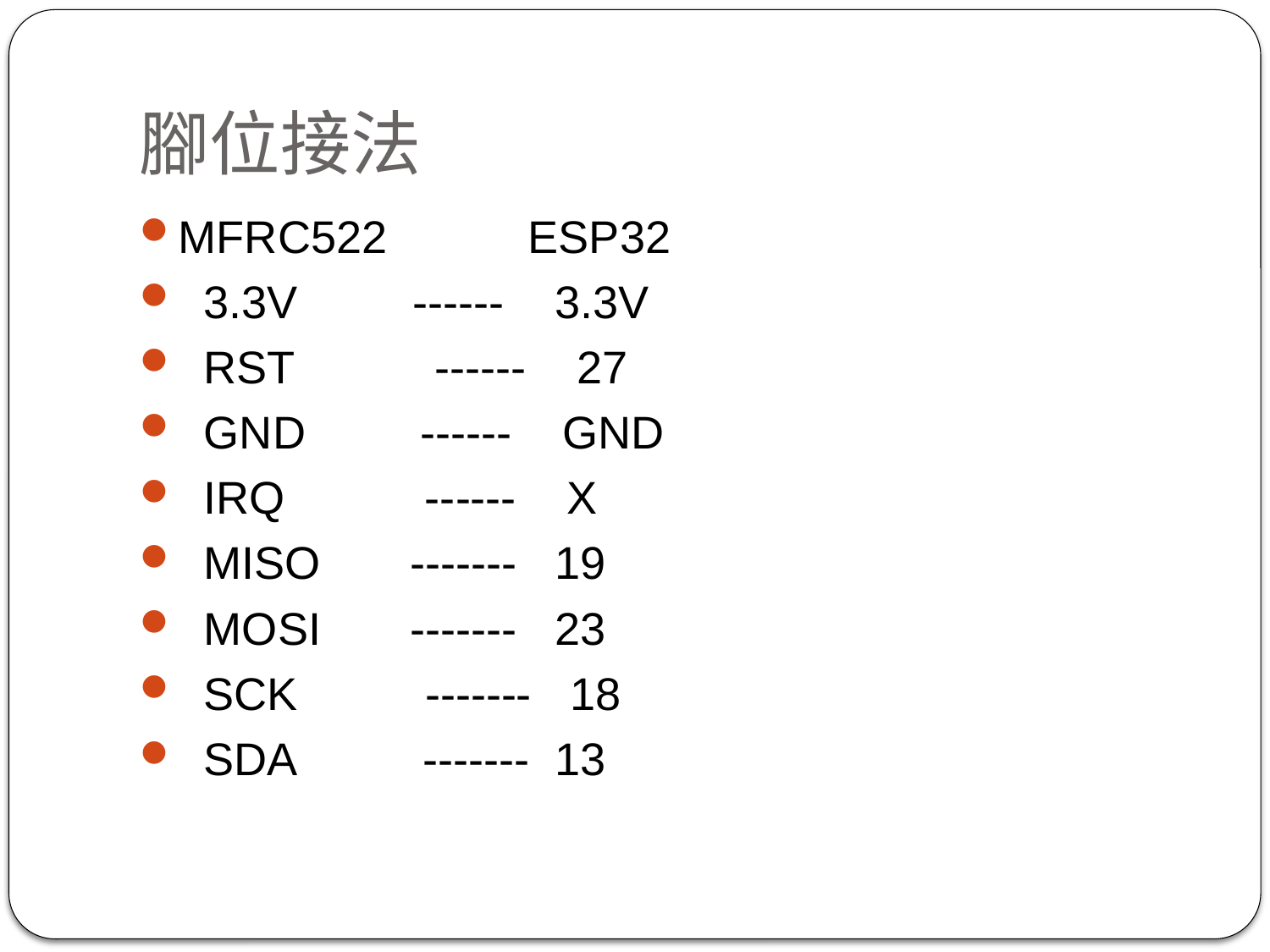

# 腳位接法
MFRC522           ESP32
  3.3V         ------    3.3V
  RST           ------    27
  GND         ------    GND
  IRQ           ------    X
  MISO       -------   19
  MOSI       -------   23
  SCK          -------   18
  SDA          -------  13